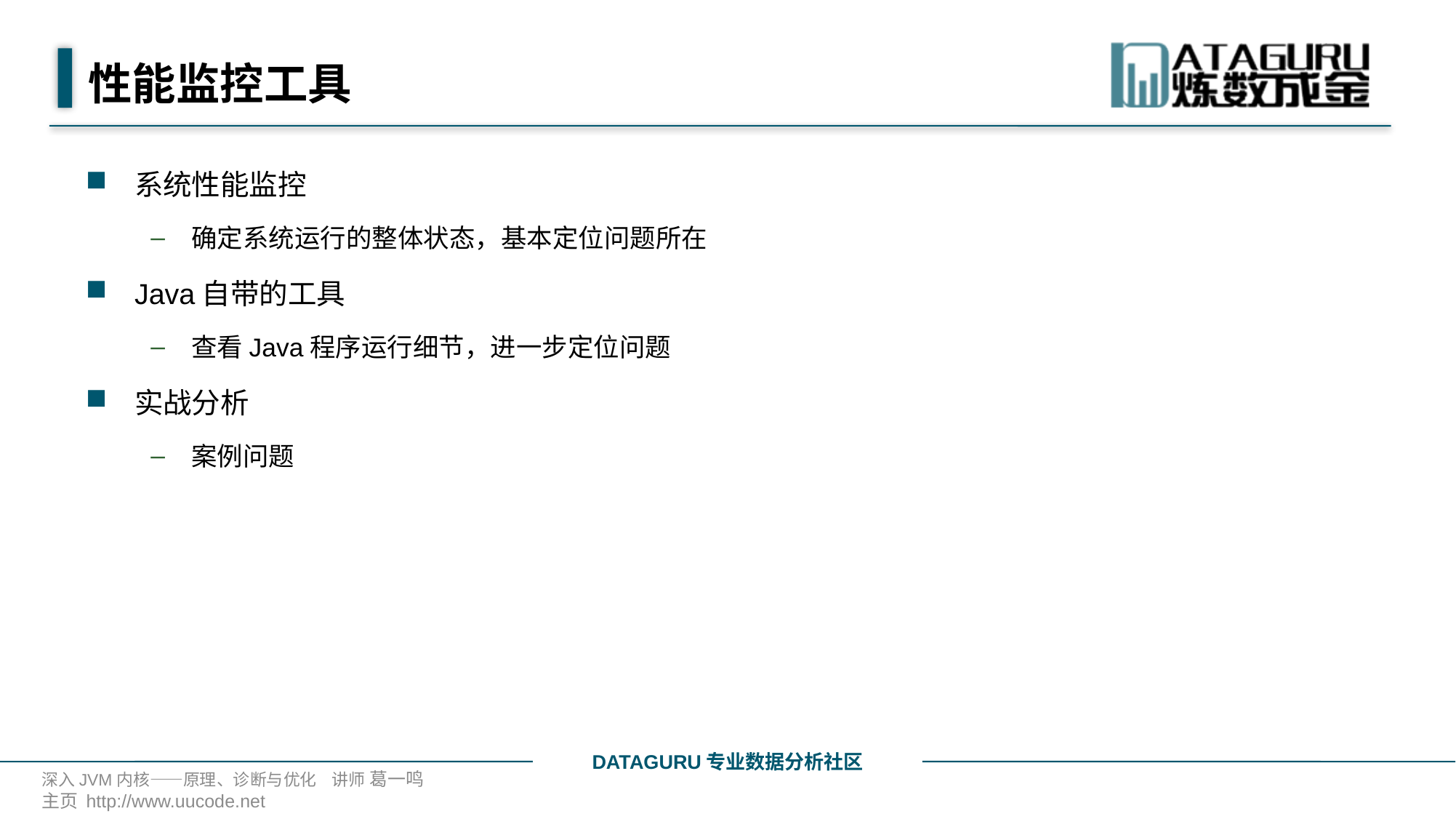

# 性能监控工具
系统性能监控
确定系统运行的整体状态，基本定位问题所在
Java自带的工具
查看Java程序运行细节，进一步定位问题
实战分析
案例问题